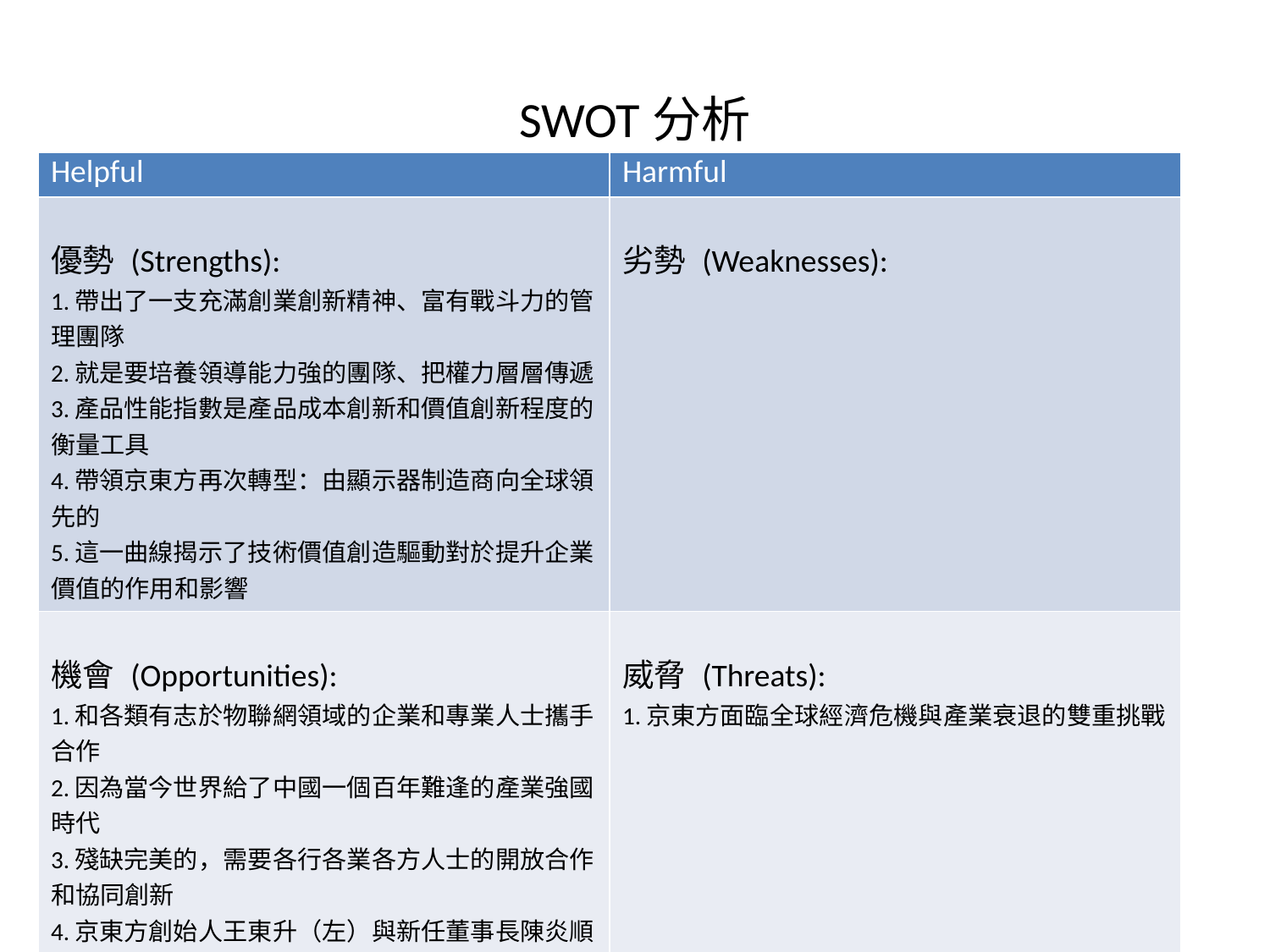

# SWOT分析
| Helpful | Harmful |
| --- | --- |
| 優勢 (Strengths): 1.帶出了一支充滿創業創新精神、富有戰斗力的管理團隊 2.就是要培養領導能力強的團隊、把權力層層傳遞 3.產品性能指數是產品成本創新和價值創新程度的衡量工具 4.帶領京東方再次轉型：由顯示器制造商向全球領先的 5.這一曲線揭示了技術價值創造驅動對於提升企業價值的作用和影響 | 劣勢 (Weaknesses): |
| 機會 (Opportunities): 1.和各類有志於物聯網領域的企業和專業人士攜手合作 2.因為當今世界給了中國一個百年難逢的產業強國時代 3.殘缺完美的，需要各行各業各方人士的開放合作和協同創新 4.京東方創始人王東升（左）與新任董事長陳炎順（右）握手 5.重要節點、領域都扮演了重要角色、發揮了關鍵作用 | 威脅 (Threats): 1.京東方面臨全球經濟危機與產業衰退的雙重挑戰 |